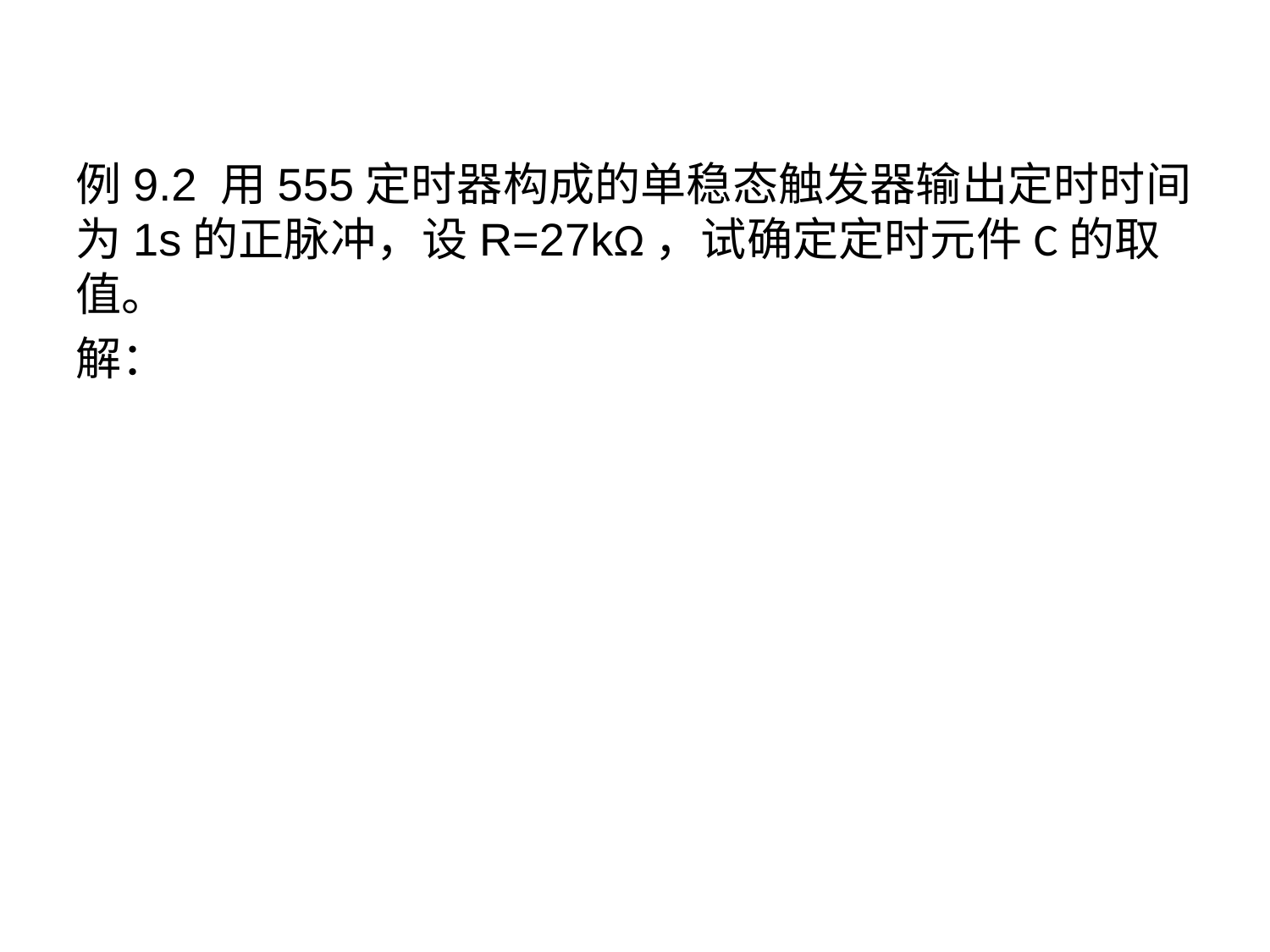

#
例9.2 用555定时器构成的单稳态触发器输出定时时间为1s的正脉冲，设R=27kΩ，试确定定时元件C的取值。
解：
15